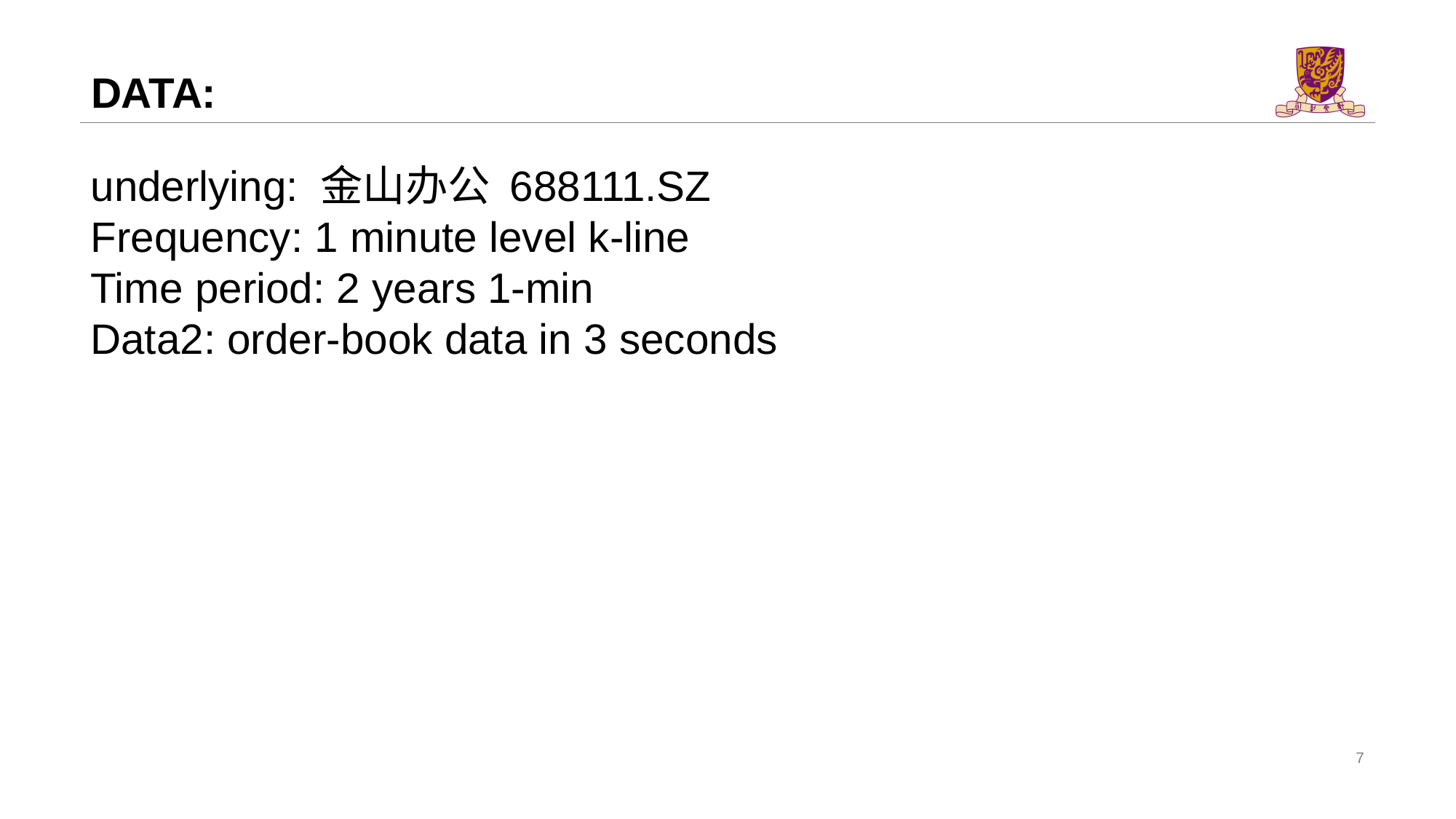

# DATA:
underlying: 金山办公 688111.SZ
Frequency: 1 minute level k-line
Time period: 2 years 1-min
Data2: order-book data in 3 seconds

7